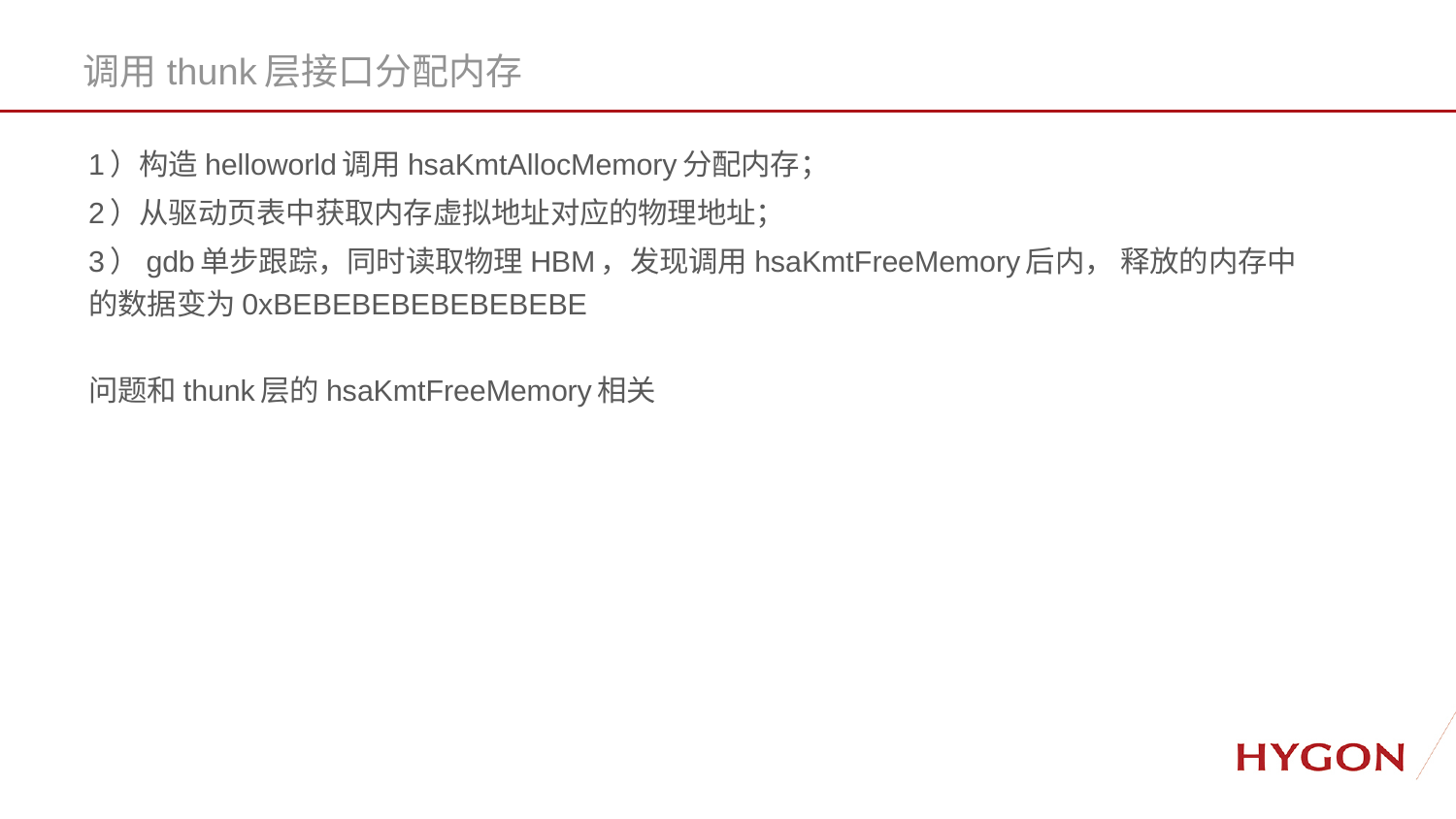

调用thunk层接口分配内存
1）构造helloworld调用hsaKmtAllocMemory分配内存；
2）从驱动页表中获取内存虚拟地址对应的物理地址；
3）gdb单步跟踪，同时读取物理HBM，发现调用hsaKmtFreeMemory后内， 释放的内存中的数据变为0xBEBEBEBEBEBEBEBE

问题和thunk层的hsaKmtFreeMemory相关